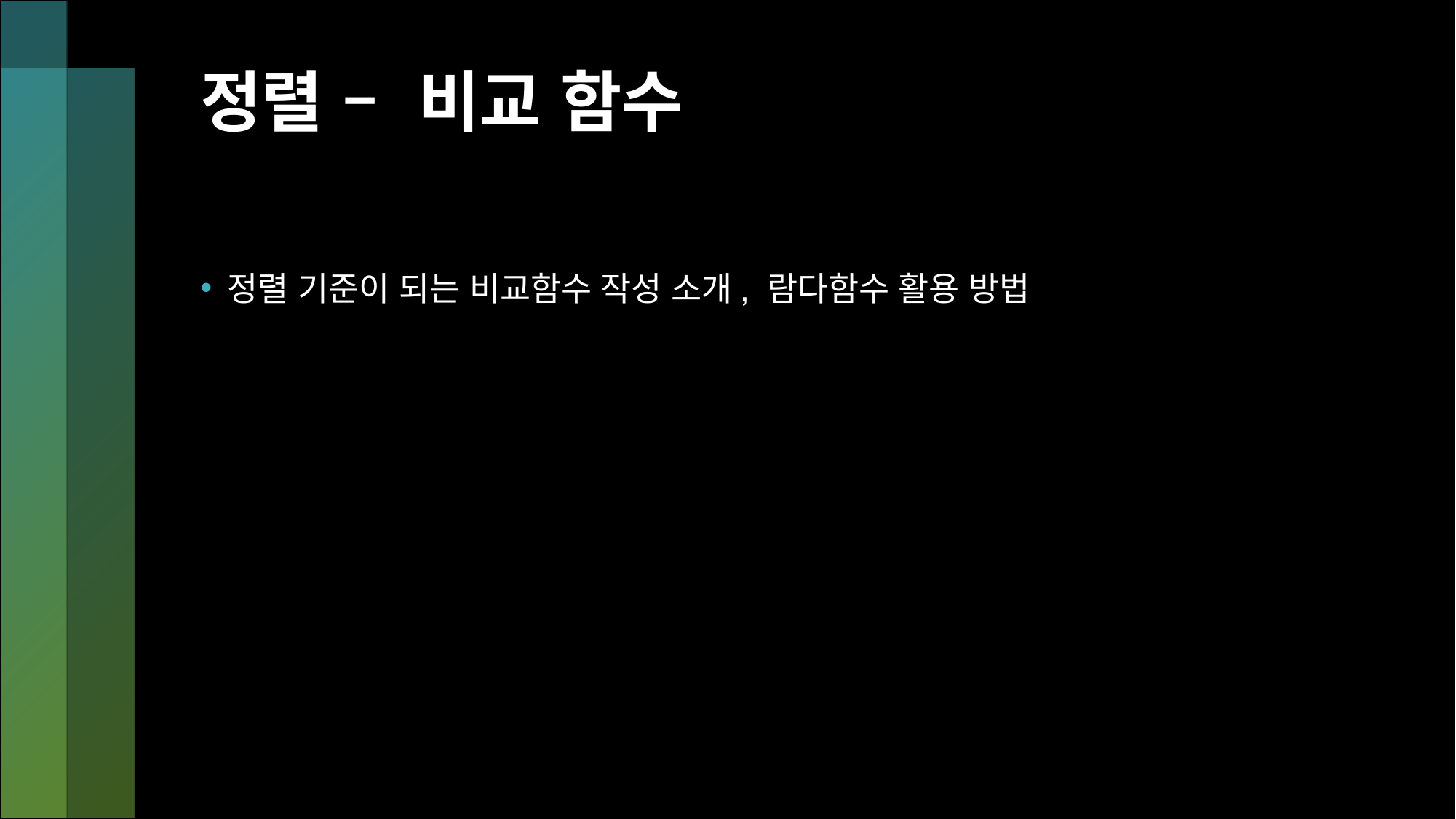

# 정렬 – 	비교 함수
정렬 기준이 되는 비교함수 작성 소개, 람다함수 활용 방법